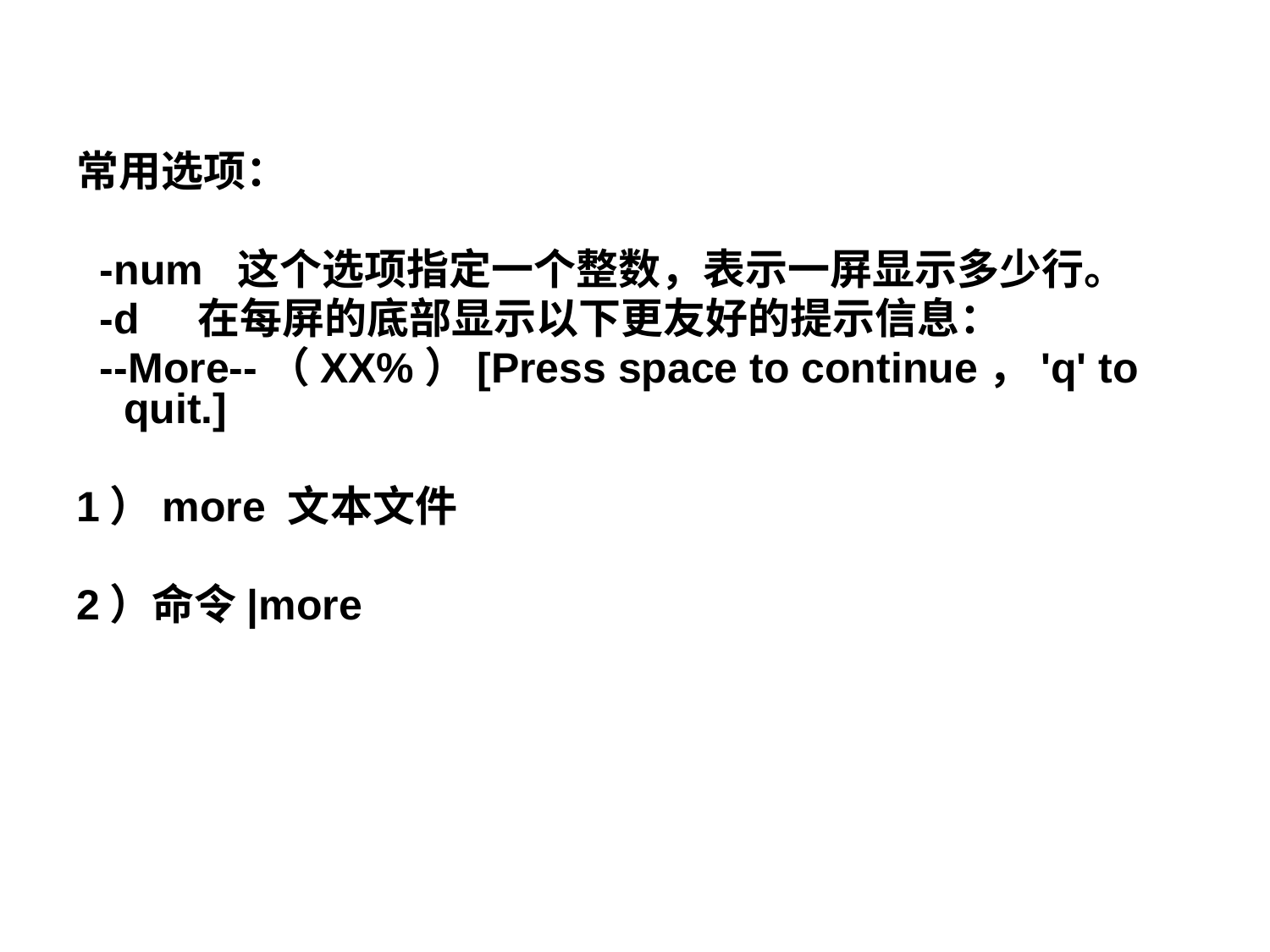

常用选项：

  -num  这个选项指定一个整数，表示一屏显示多少行。
  -d    在每屏的底部显示以下更友好的提示信息：
  --More--（XX%）[Press space to continue，'q' to quit.]

1）more 文本文件

2）命令|more